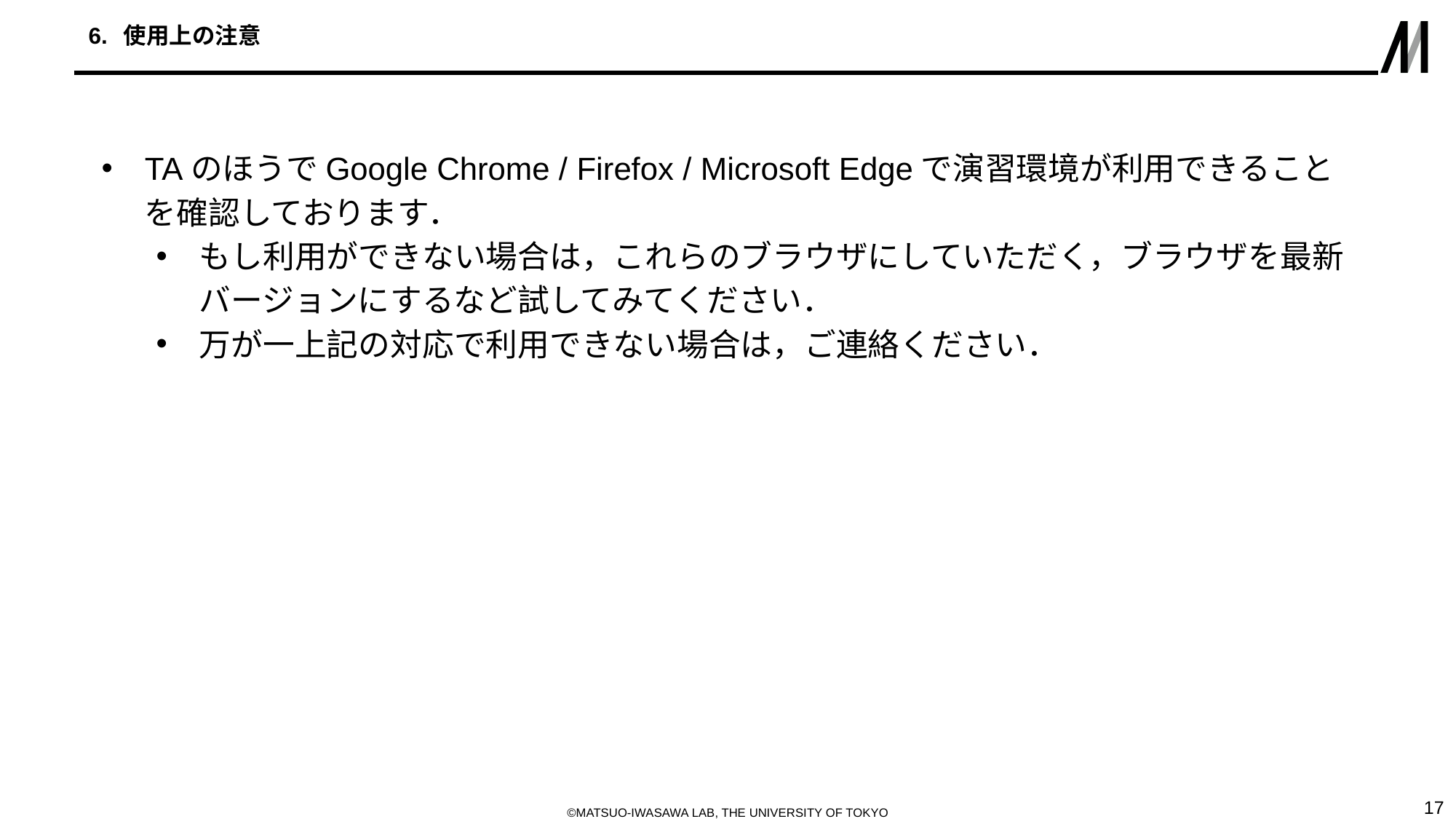

# 6.  使用上の注意
TAのほうでGoogle Chrome / Firefox / Microsoft Edgeで演習環境が利用できることを確認しております．
もし利用ができない場合は，これらのブラウザにしていただく，ブラウザを最新バージョンにするなど試してみてください．
万が一上記の対応で利用できない場合は，ご連絡ください．